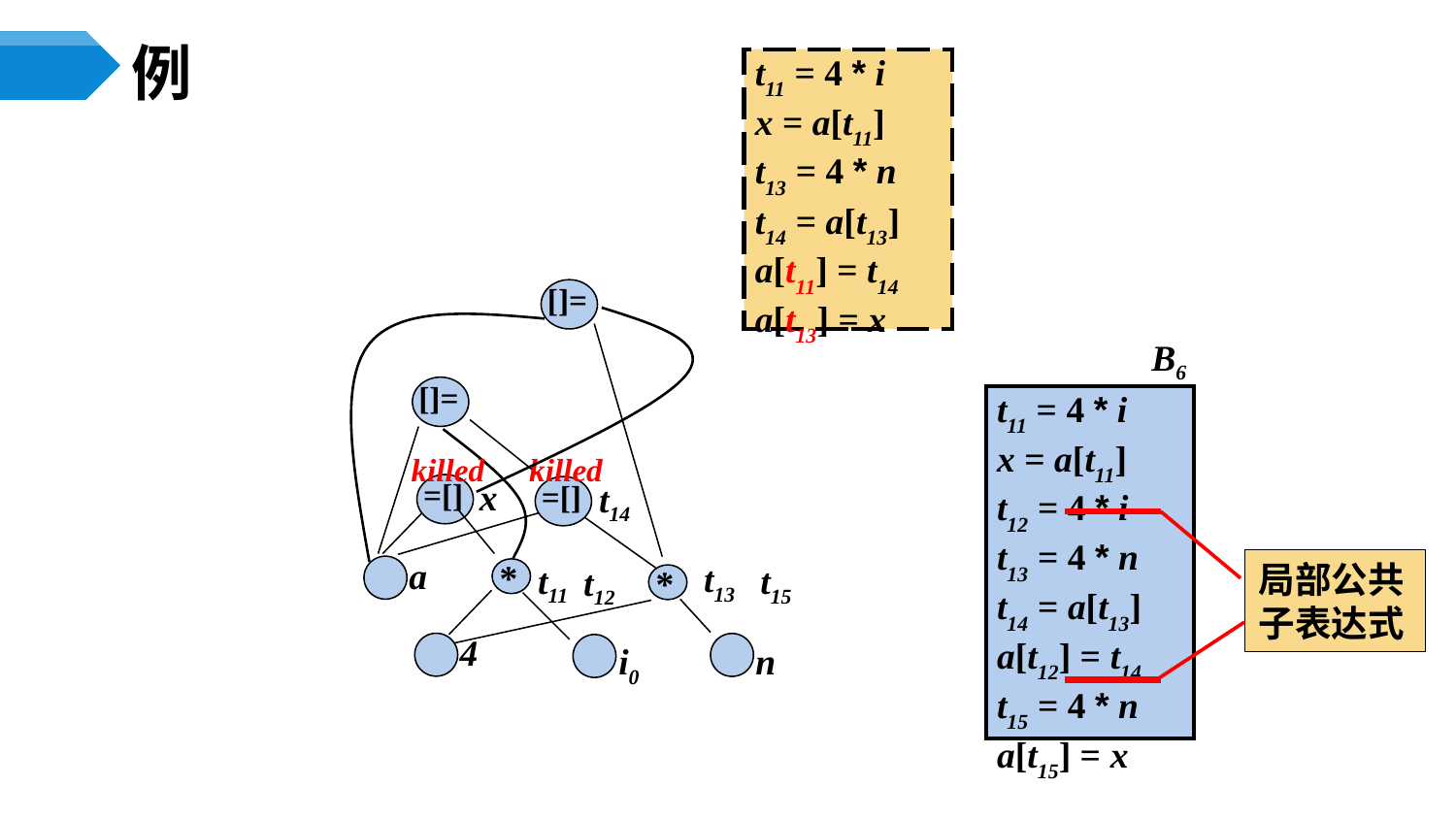

# 例
t11 = 4 * i
x = a[t11]
t13 = 4 * n
t14 = a[t13]
a[t11] = t14
a[t13] = x
[]=

B6
[]=

t11 = 4 * i
x = a[t11]
t12 = 4 * i
t13 = 4 * n
t14 = a[t13]
a[t12] = t14
t15 = 4 * n
a[t15] = x

killed
killed
=[]

x

a

=[]

t14

局部公共子表达式
*

t11

4

i0

t13
*

n

t15
t12